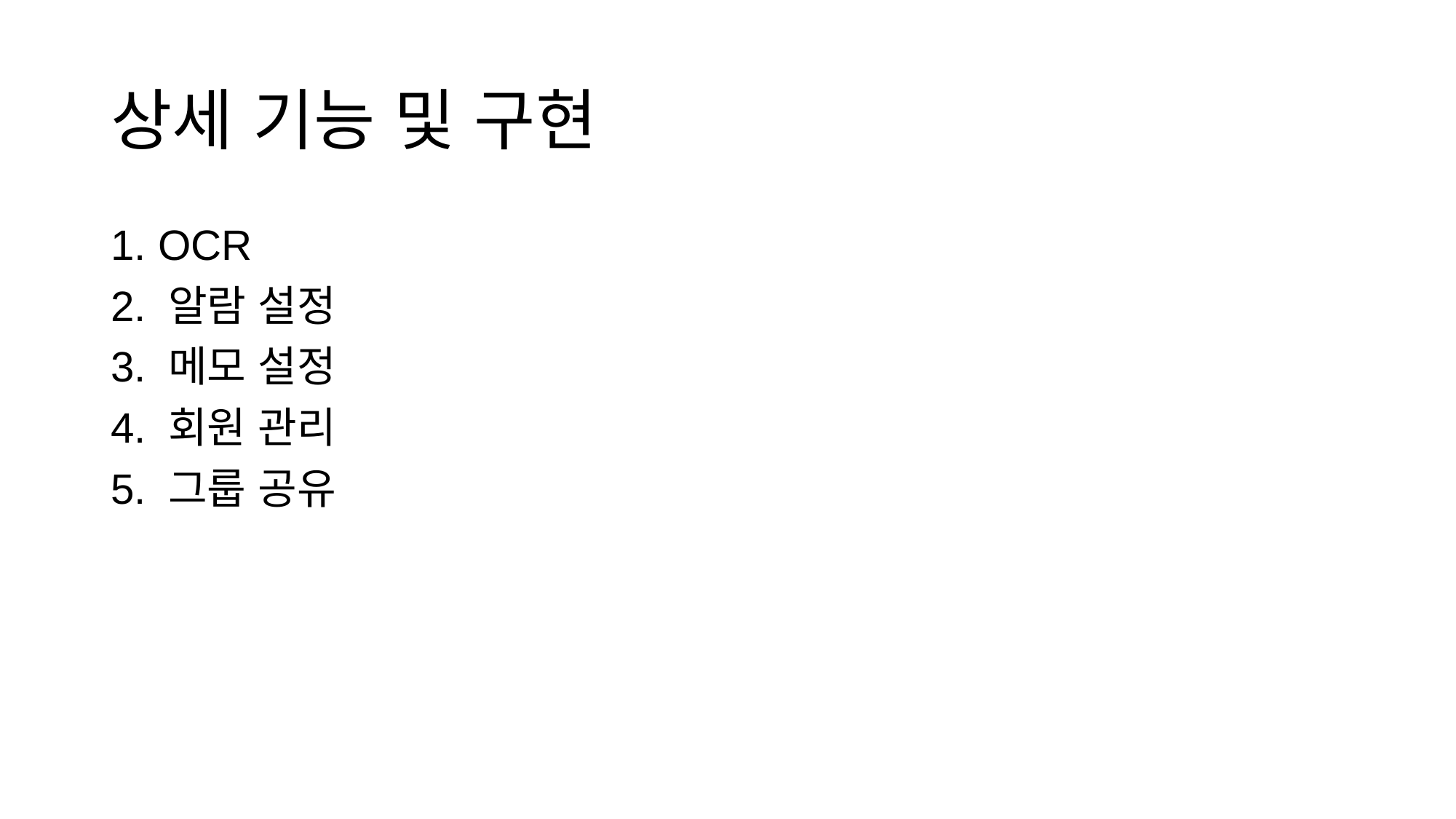

# 상세 기능 및 구현
1. OCR
2. 알람 설정
3. 메모 설정
4. 회원 관리
5. 그룹 공유